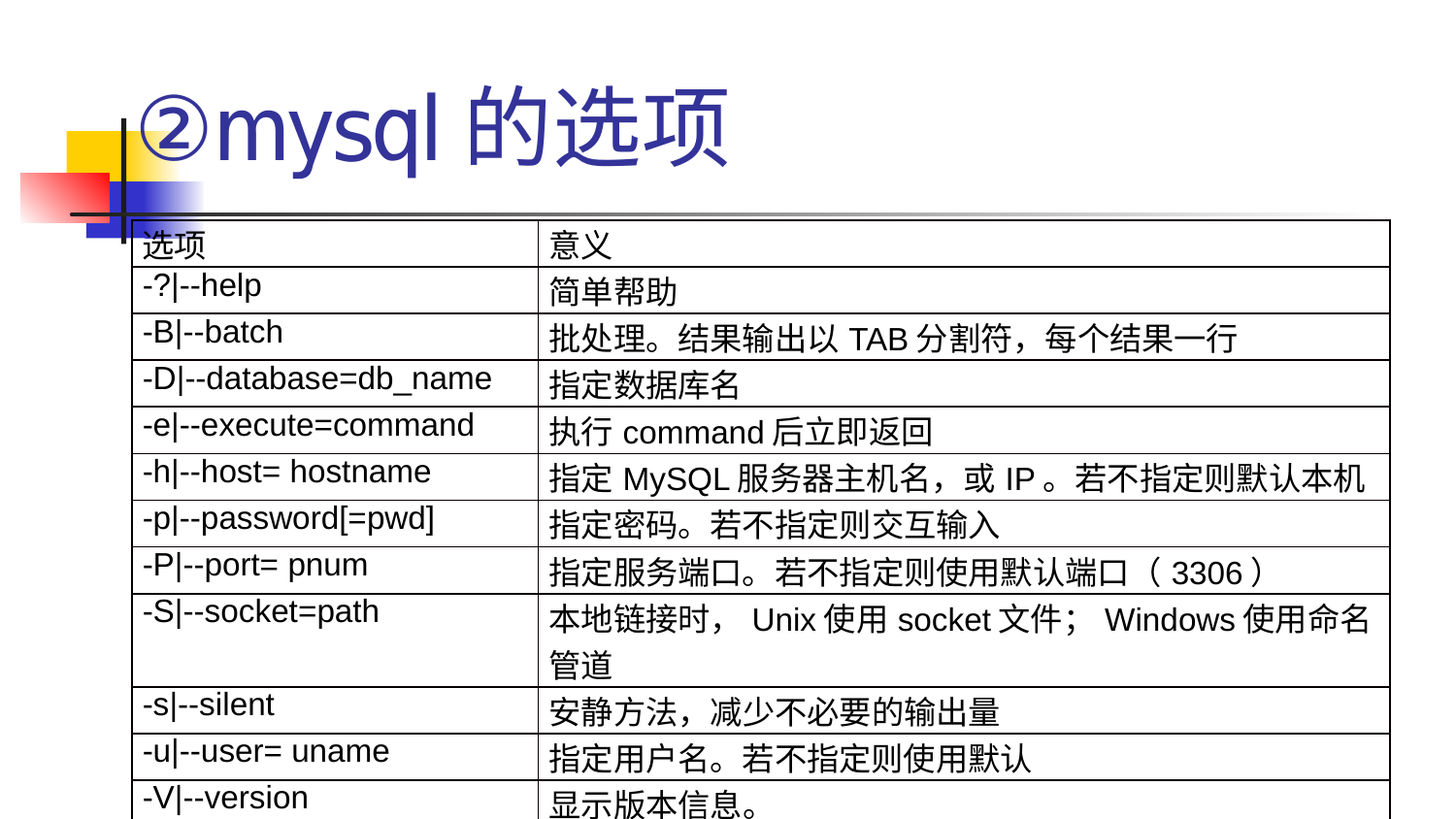

# ②mysql的选项

| 选项 | 意义 |
| --- | --- |
| -?|--help | 简单帮助 |
| -B|--batch | 批处理。结果输出以TAB分割符，每个结果一行 |
| -D|--database=db\_name | 指定数据库名 |
| -e|--execute=command | 执行command后立即返回 |
| -h|--host= hostname | 指定MySQL服务器主机名，或IP。若不指定则默认本机 |
| -p|--password[=pwd] | 指定密码。若不指定则交互输入 |
| -P|--port= pnum | 指定服务端口。若不指定则使用默认端口（3306） |
| -S|--socket=path | 本地链接时，Unix使用socket文件；Windows使用命名管道 |
| -s|--silent | 安静方法，减少不必要的输出量 |
| -u|--user= uname | 指定用户名。若不指定则使用默认 |
| -V|--version | 显示版本信息。 |